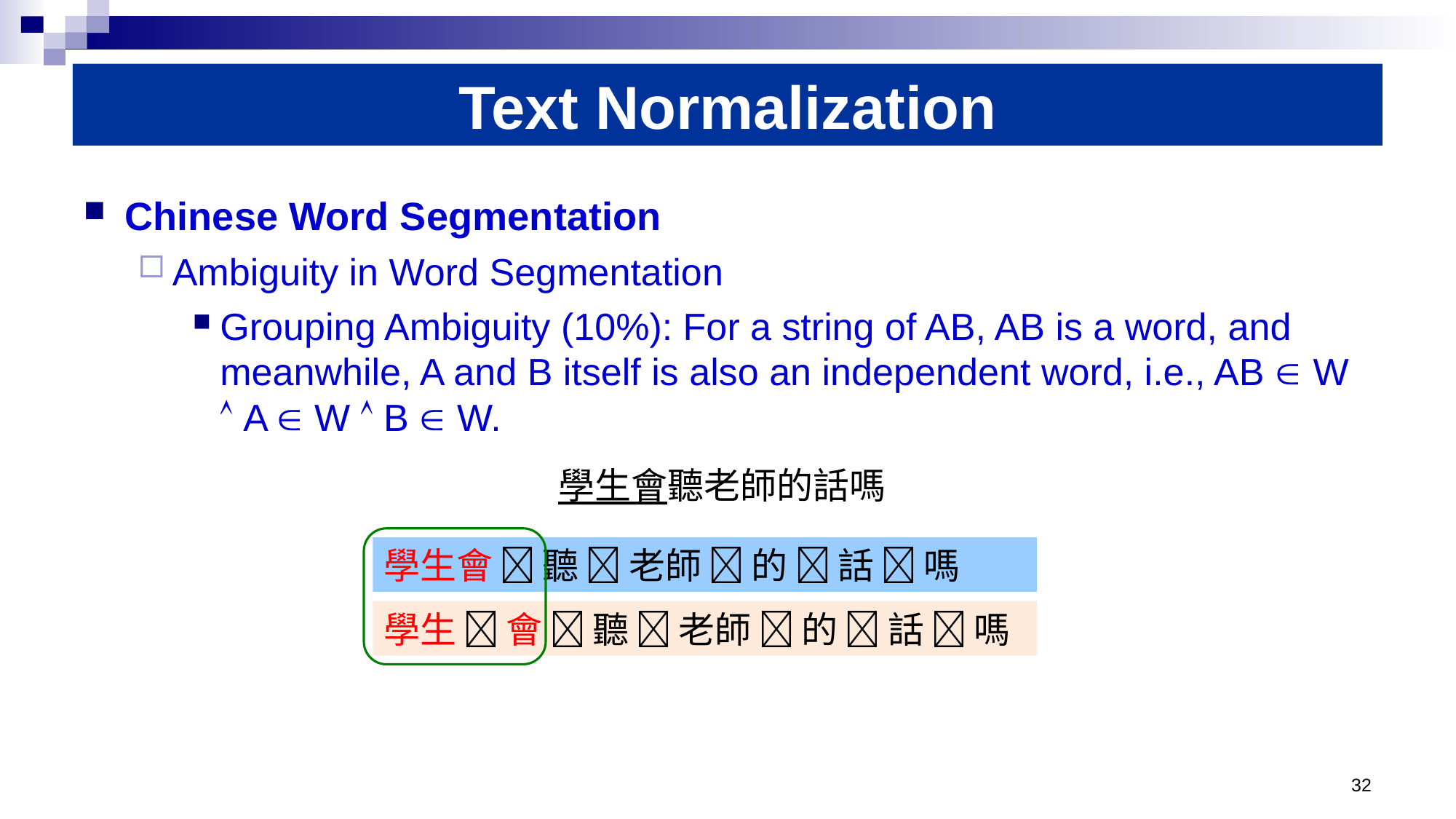

# Text Normalization
Chinese Word Segmentation
Ambiguity in Word Segmentation
Grouping Ambiguity (10%): For a string of AB, AB is a word, and meanwhile, A and B itself is also an independent word, i.e., AB ∈ W ∧ A ∈ W ∧ B ∈ W.

學生會聽老師的話嗎

學生會 ∧ 聽 ∧ 老師 ∧ 的 ∧ 話 ∧ 嗎
學生 ∧ 會 ∧ 聽 ∧ 老師 ∧ 的 ∧ 話 ∧ 嗎
32